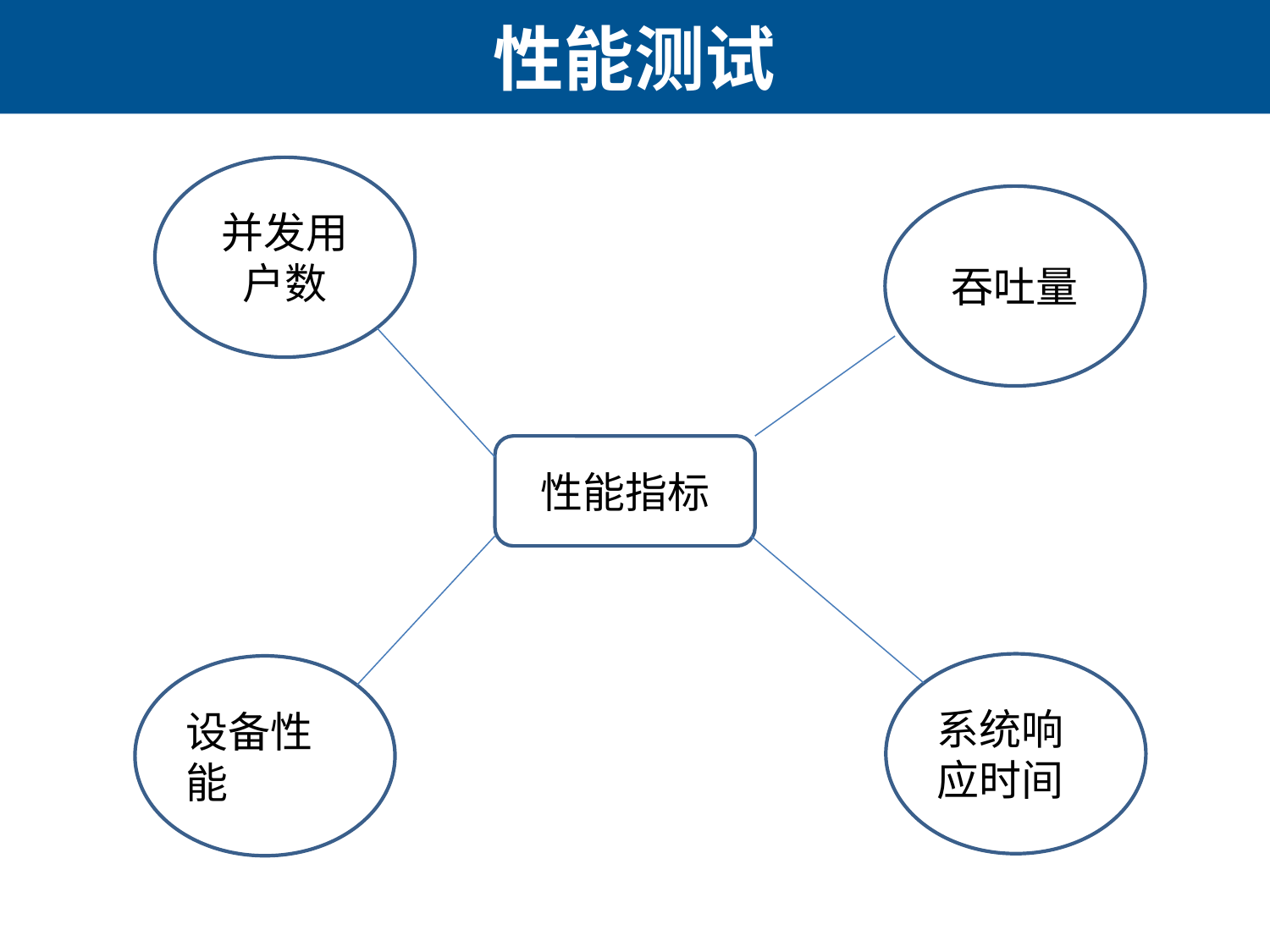

# 性能测试
并发用户数
吞吐量
性能指标
系统响应时间
设备性能